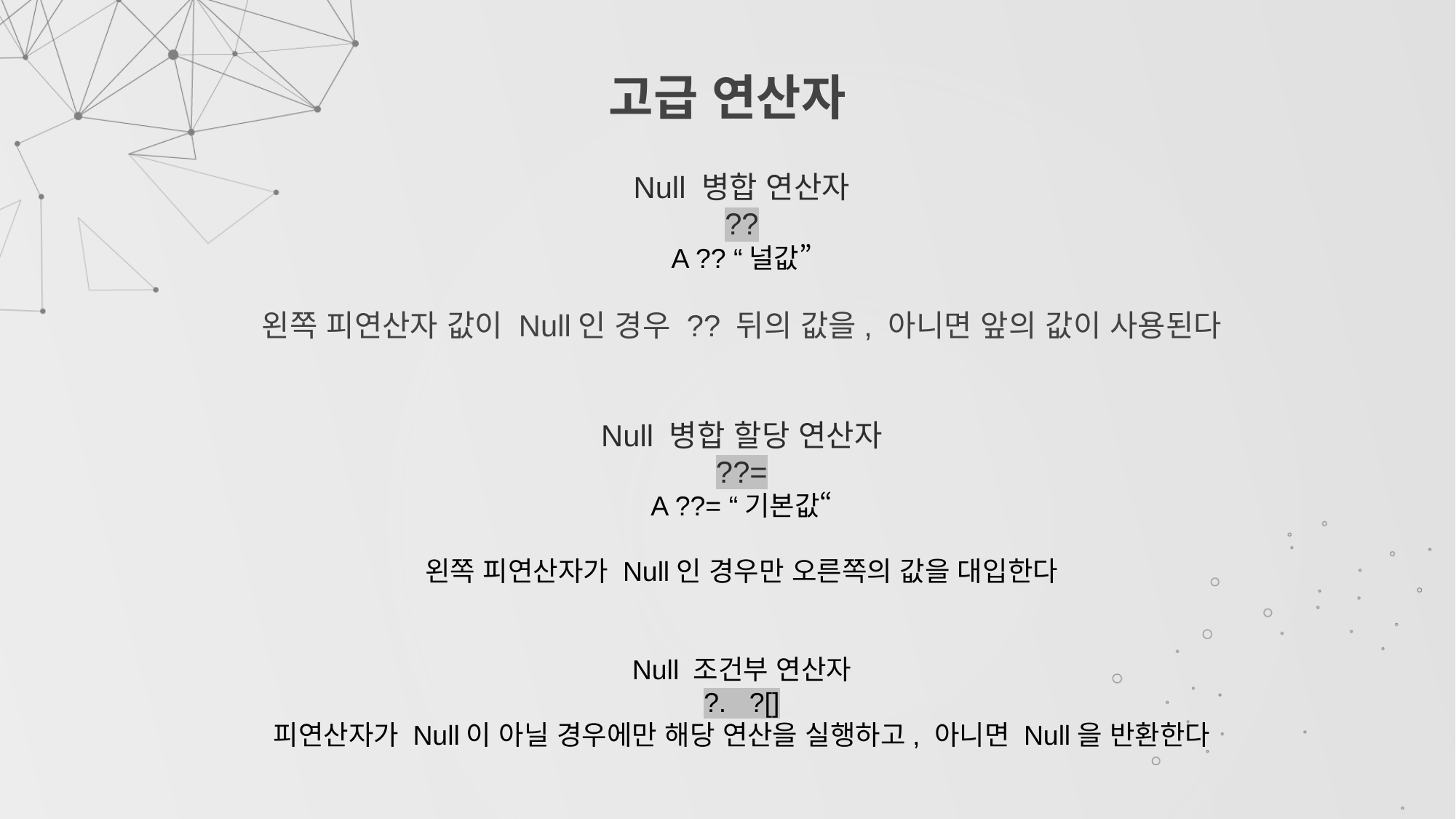

# 고급 연산자
Null 병합 연산자
??
A ?? “널값”

왼쪽 피연산자 값이 Null인 경우 ?? 뒤의 값을, 아니면 앞의 값이 사용된다

Null 병합 할당 연산자
??=
A ??= “기본값“

왼쪽 피연산자가 Null인 경우만 오른쪽의 값을 대입한다

Null 조건부 연산자
?.   ?[]
피연산자가 Null이 아닐 경우에만 해당 연산을 실행하고, 아니면 Null을 반환한다